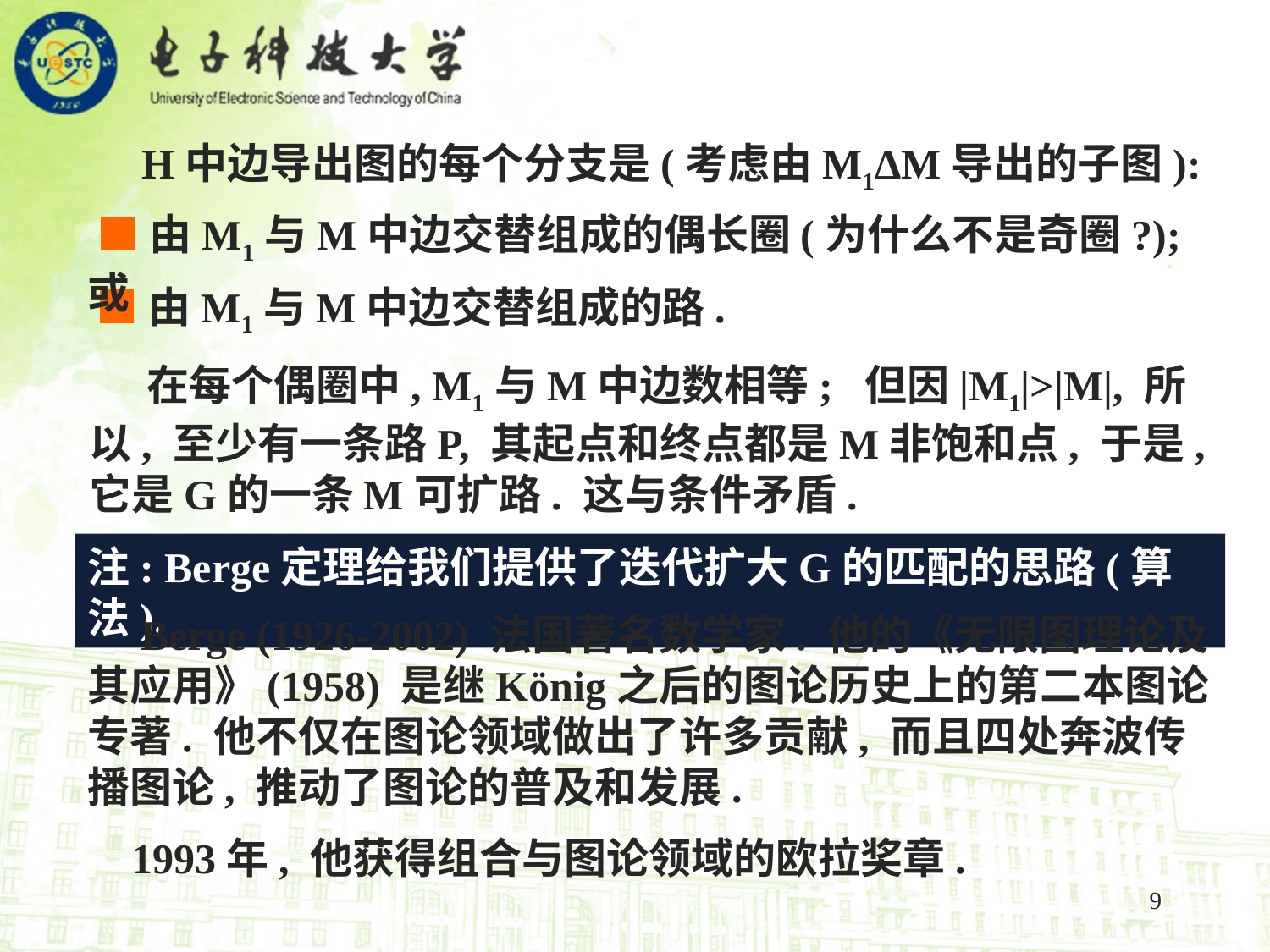

H中边导出图的每个分支是(考虑由M1ΔM导出的子图):
 ■由M1与M中边交替组成的偶长圈(为什么不是奇圈?);  或
 ■由M1与M中边交替组成的路.
     在每个偶圈中, M1与M中边数相等;  但因|M1|>|M|, 所以, 至少有一条路P, 其起点和终点都是M非饱和点, 于是, 它是G的一条M可扩路. 这与条件矛盾.                                                  □
注: Berge定理给我们提供了迭代扩大G的匹配的思路(算法).
     Berge (1926-2002) 法国著名数学家. 他的《无限图理论及其应用》(1958) 是继König之后的图论历史上的第二本图论专著. 他不仅在图论领域做出了许多贡献, 而且四处奔波传播图论, 推动了图论的普及和发展.
    1993年, 他获得组合与图论领域的欧拉奖章.
9